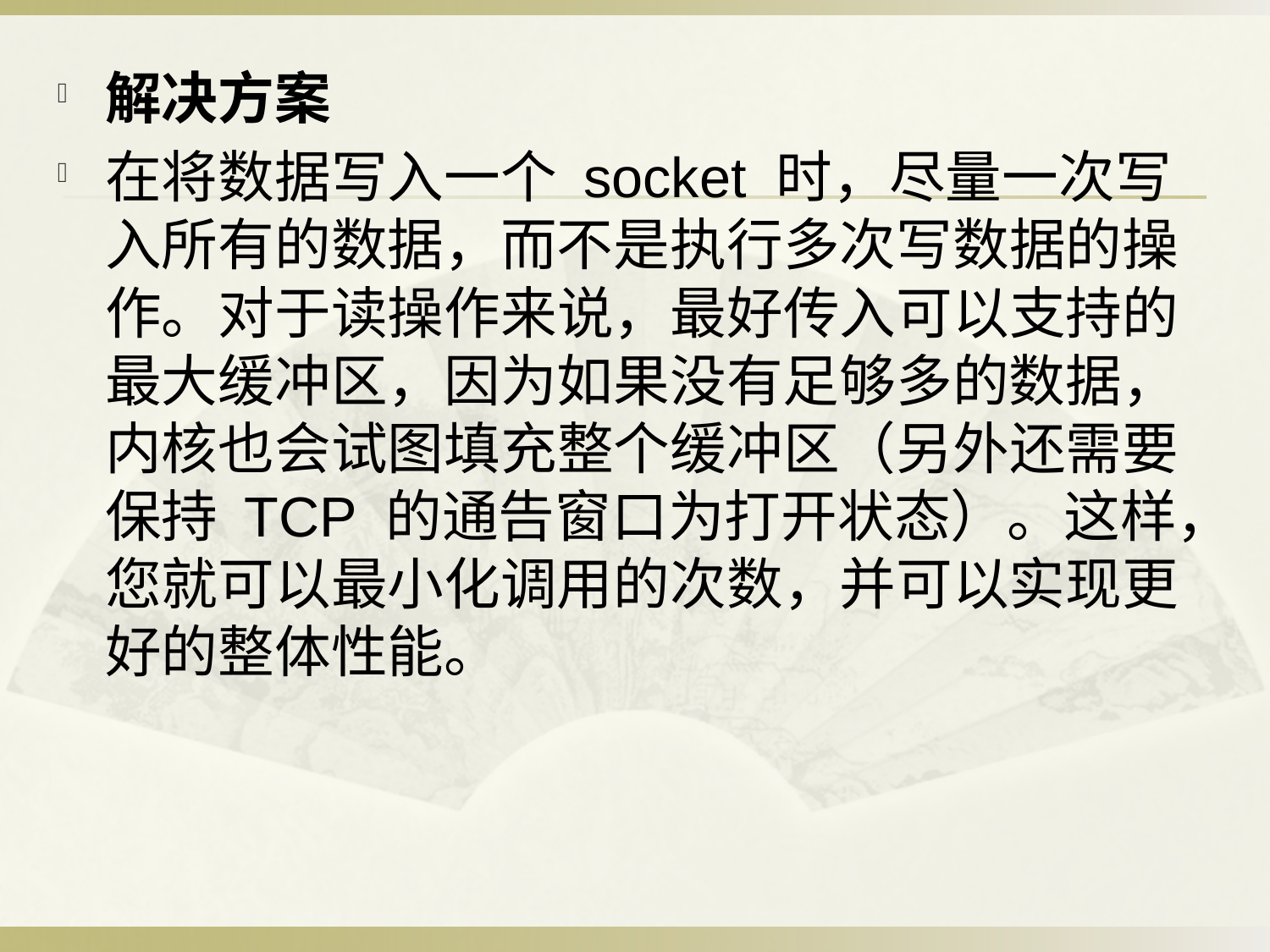

解决方案
在将数据写入一个 socket 时，尽量一次写入所有的数据，而不是执行多次写数据的操作。对于读操作来说，最好传入可以支持的最大缓冲区，因为如果没有足够多的数据，内核也会试图填充整个缓冲区（另外还需要保持 TCP 的通告窗口为打开状态）。这样，您就可以最小化调用的次数，并可以实现更好的整体性能。